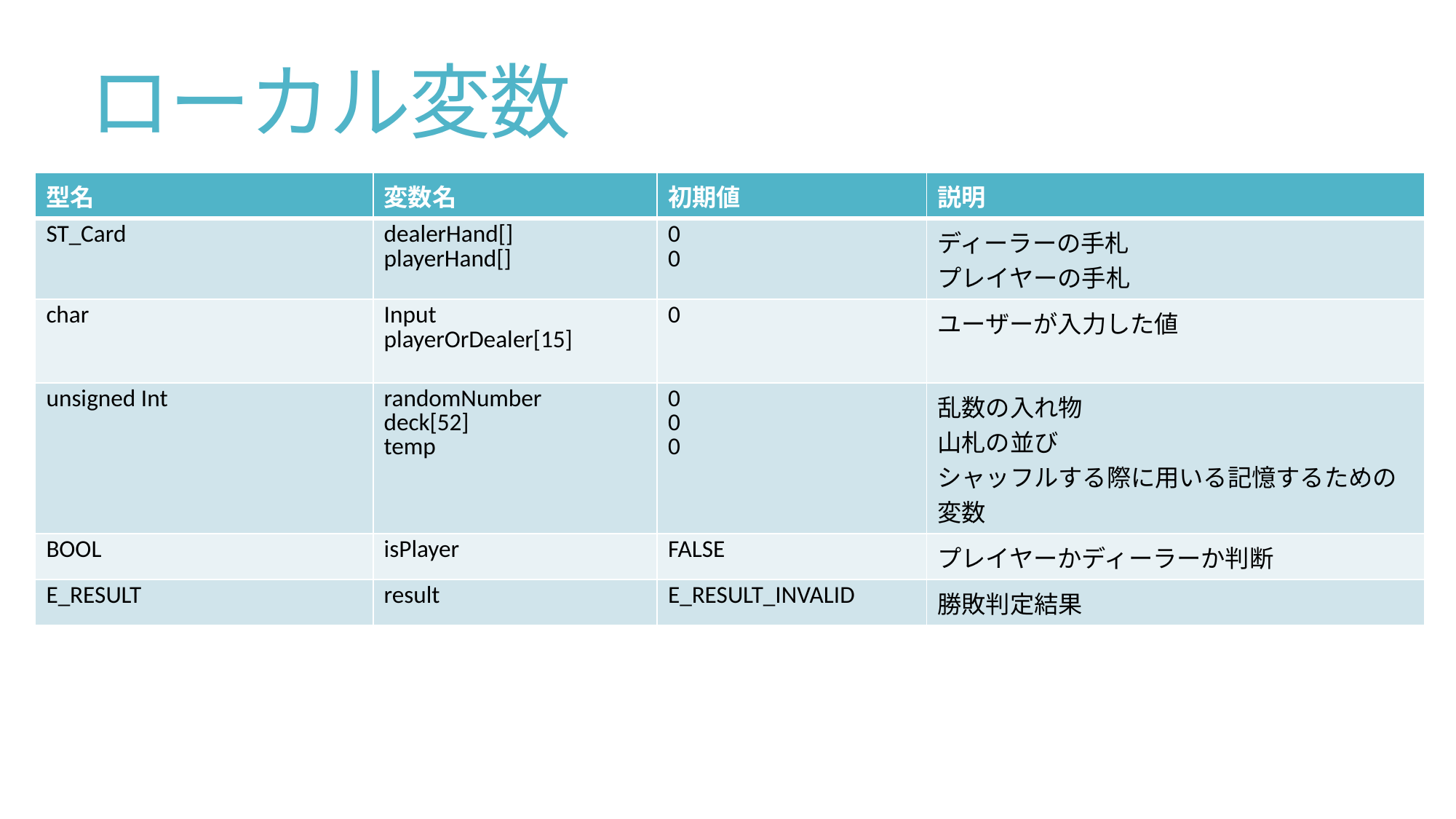

ローカル変数
| 型名 | 変数名 | 初期値 | 説明 |
| --- | --- | --- | --- |
| ST\_Card | dealerHand[] playerHand[] | 0 0 | ディーラーの手札 プレイヤーの手札 |
| char | Input playerOrDealer[15] | 0 | ユーザーが入力した値 |
| unsigned Int | randomNumber deck[52] temp | 0 0 0 | 乱数の入れ物 山札の並び シャッフルする際に用いる記憶するための変数 |
| BOOL | isPlayer | FALSE | プレイヤーかディーラーか判断 |
| E\_RESULT | result | E\_RESULT\_INVALID | 勝敗判定結果 |